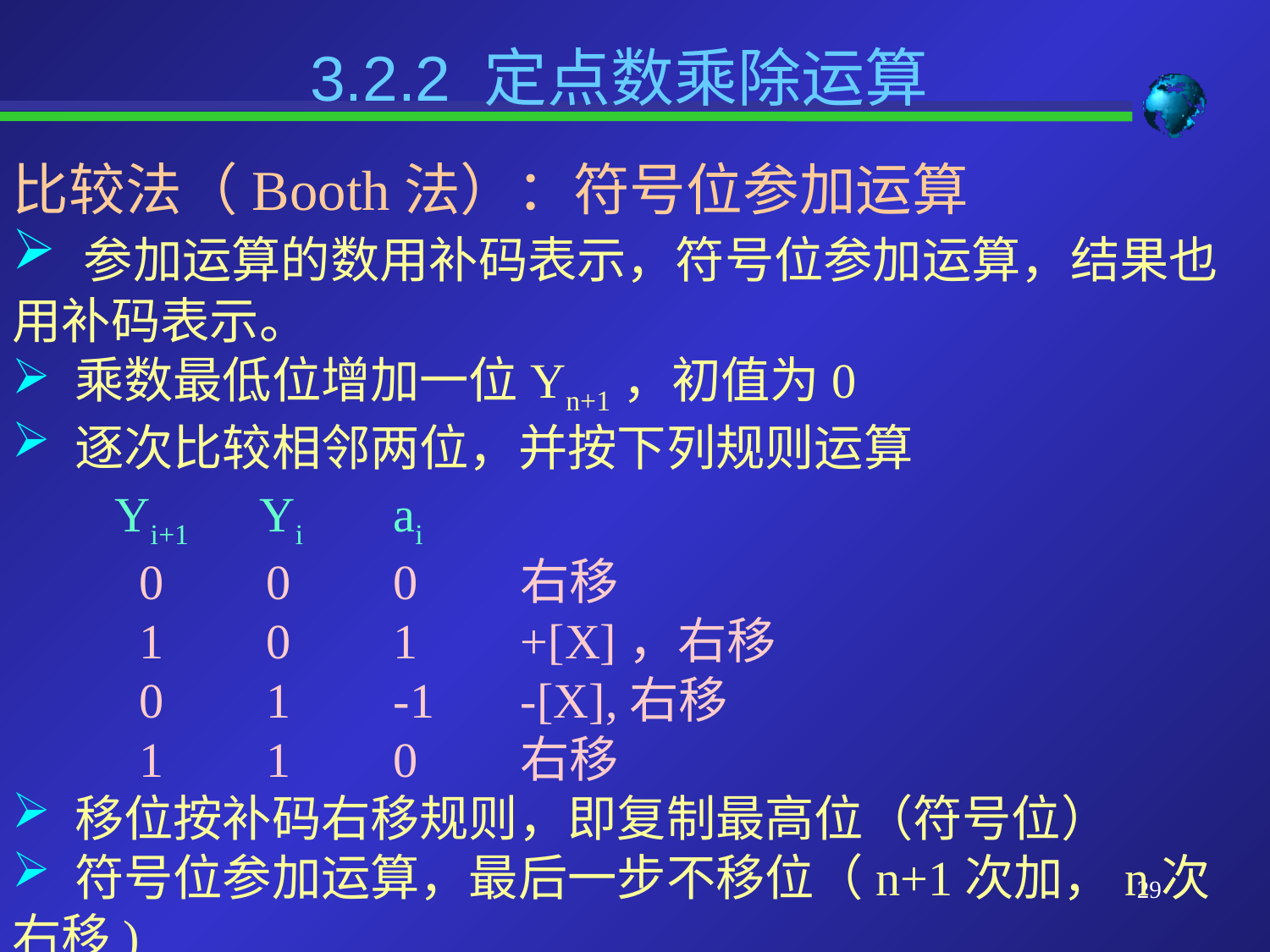

3.2.2 定点数乘除运算
比较法（Booth法）：符号位参加运算
 参加运算的数用补码表示，符号位参加运算，结果也用补码表示。
 乘数最低位增加一位Yn+1，初值为0
 逐次比较相邻两位，并按下列规则运算
       Yi+1     Yi	ai
	0	0	0	右移
	1	0	1	+[X]，右移
	0	1	-1	-[X],右移
	1	1	0	右移
 移位按补码右移规则，即复制最高位（符号位）
 符号位参加运算，最后一步不移位（n+1次加，n次右移)
29